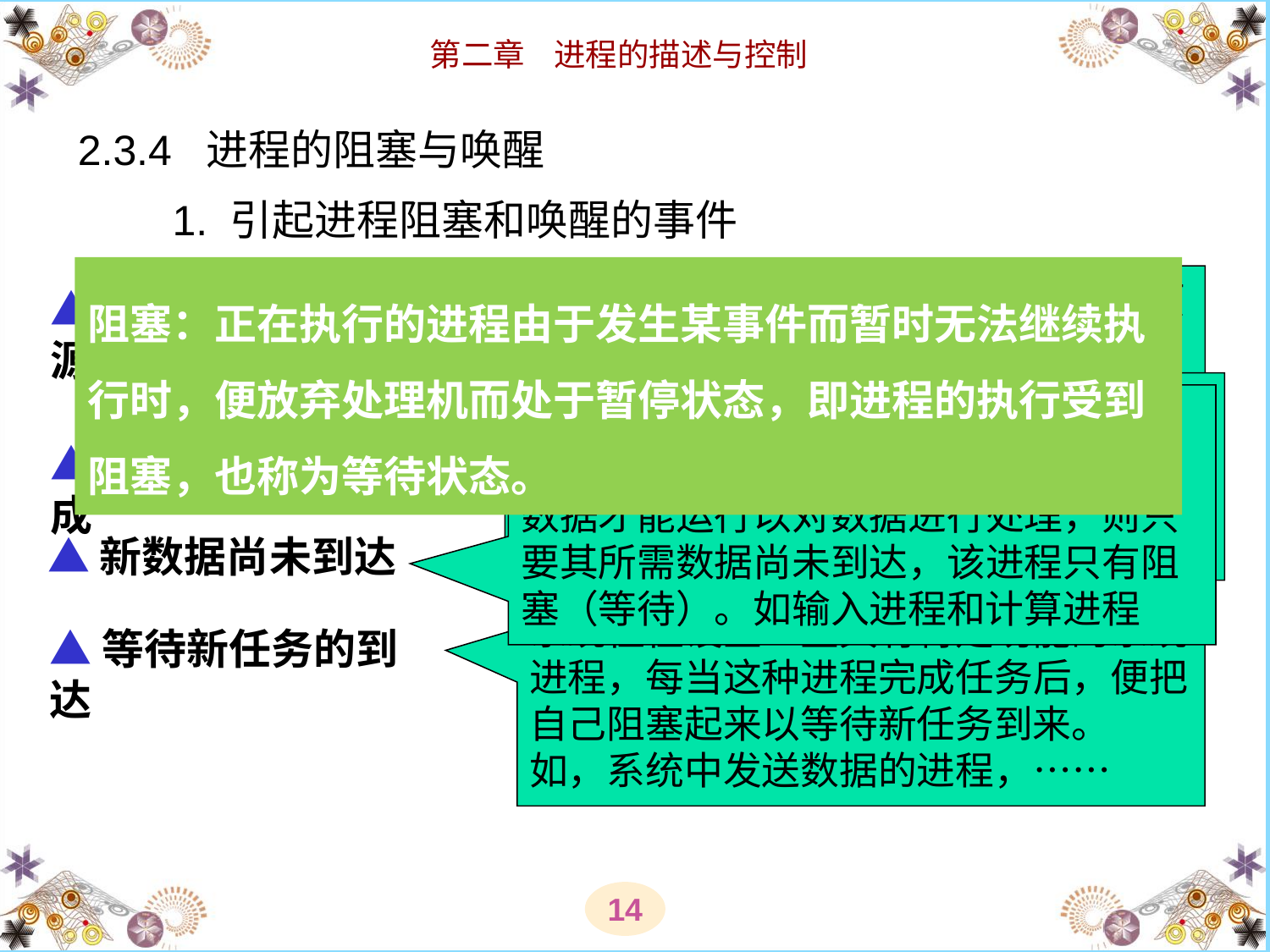

# 2.3.4  进程的阻塞与唤醒 　　1. 引起进程阻塞和唤醒的事件
阻塞：正在执行的进程由于发生某事件而暂时无法继续执行时，便放弃处理机而处于暂停状态，即进程的执行受到阻塞，也称为等待状态。
当执行进程请求OS服务时，由于某种原因，OS并不立即满足该进程的请求时，该进程只能转变为阻塞状态来等待。
如，进程请求打印机，……
▲请求系统共享资源失败
当进程启动某种操作后，如果该进程必须在该操作完成后才能继续执行，则必须先使该进程阻塞，以等待操作完成。
如，启动了某I/O设备，……
对于相互合作的进程，如果其中一个进程需要获得另一个（合作）进程提供的数据才能运行以对数据进行处理，则只要其所需数据尚未到达，该进程只有阻塞（等待）。如输入进程和计算进程
▲等待某种操作完成
▲新数据尚未到达
系统往往设置一些具有特定功能的系统进程，每当这种进程完成任务后，便把自己阻塞起来以等待新任务到来。
如，系统中发送数据的进程，……
▲等待新任务的到达